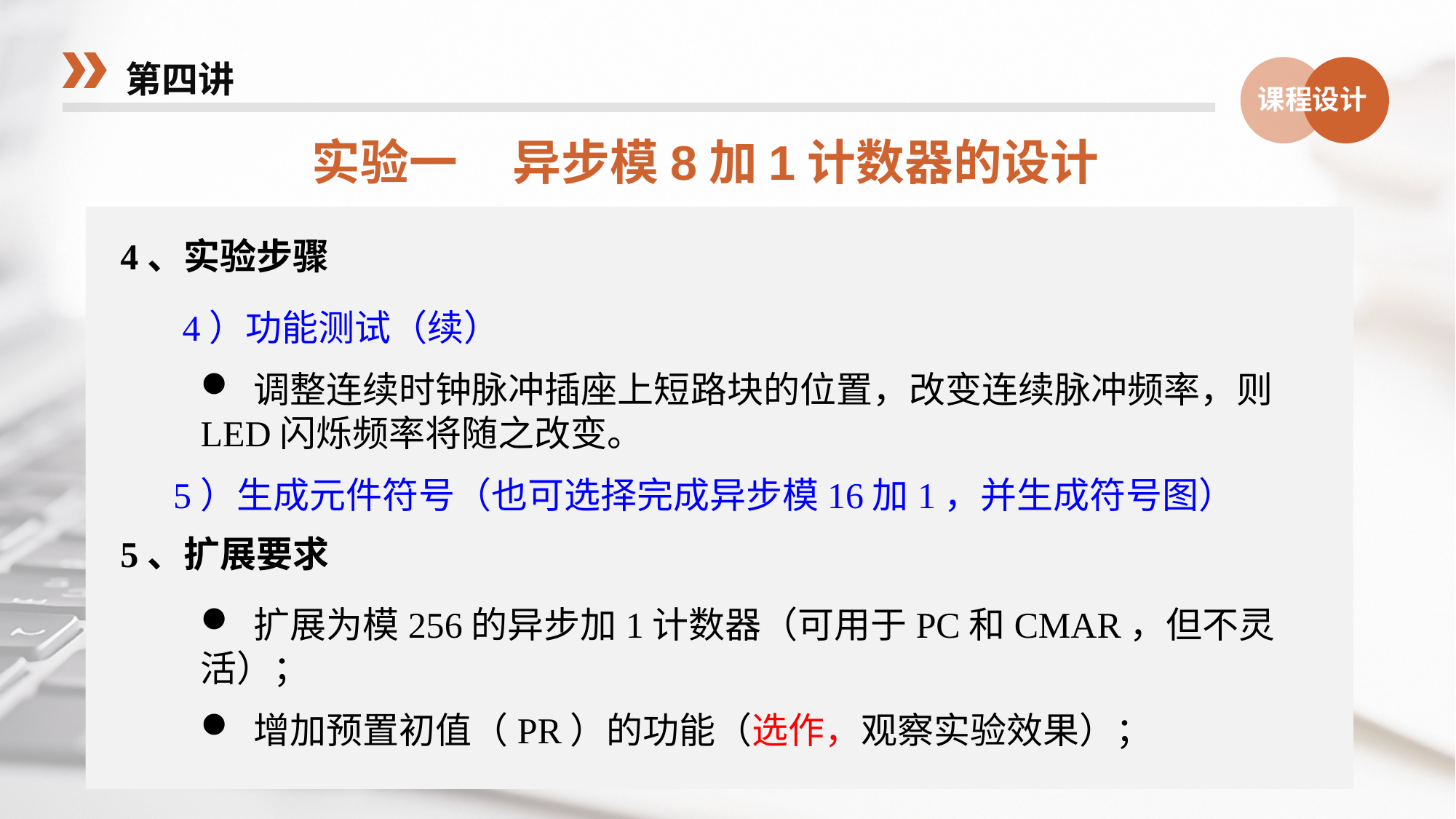

第四讲

课程设计

实验一     异步模8加1计数器的设计

4、实验步骤
          4）功能测试（续）
 调整连续时钟脉冲插座上短路块的位置，改变连续脉冲频率，则LED闪烁频率将随之改变。
         5）生成元件符号（也可选择完成异步模16加1，并生成符号图）
5、扩展要求
 扩展为模256的异步加1计数器（可用于PC和CMAR，但不灵活）；
 增加预置初值（PR）的功能（选作，观察实验效果）；